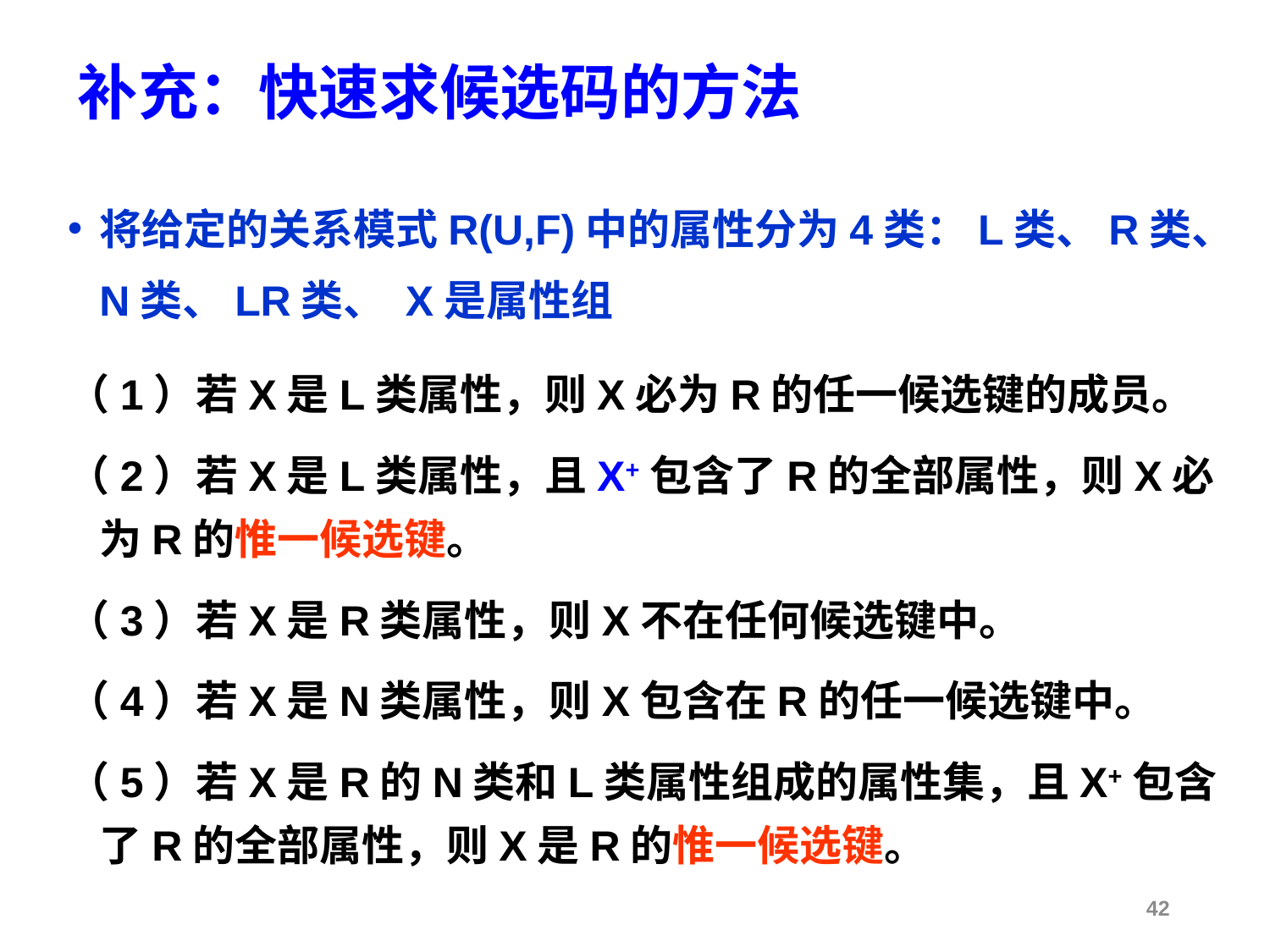

# 补充：快速求候选码的方法
将给定的关系模式R(U,F)中的属性分为4类：L类、R类、N类、LR类、 X是属性组
（1）若X是L类属性，则X必为R的任一候选键的成员。
（2）若X是L类属性，且X+包含了R的全部属性，则X必为R的惟一候选键。
（3）若X是R类属性，则X不在任何候选键中。
（4）若X是N类属性，则X包含在R的任一候选键中。
（5）若X是R的N类和L类属性组成的属性集，且X+包含了R的全部属性，则X是R的惟一候选键。
42